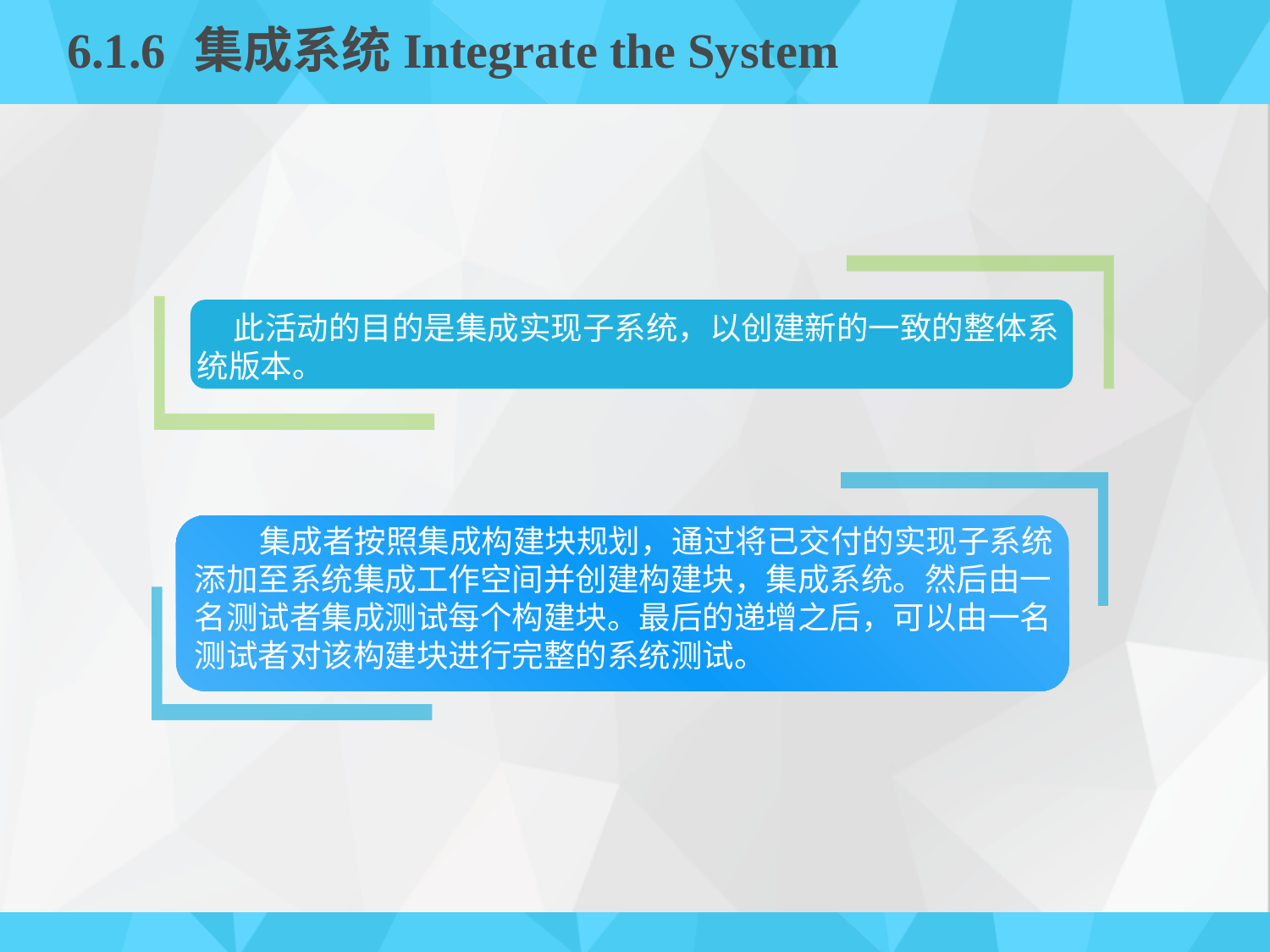

# 6.1.6	集成系统Integrate the System

    此活动的目的是集成实现子系统，以创建新的一致的整体系统版本。

        集成者按照集成构建块规划，通过将已交付的实现子系统添加至系统集成工作空间并创建构建块，集成系统。然后由一名测试者集成测试每个构建块。最后的递增之后，可以由一名测试者对该构建块进行完整的系统测试。